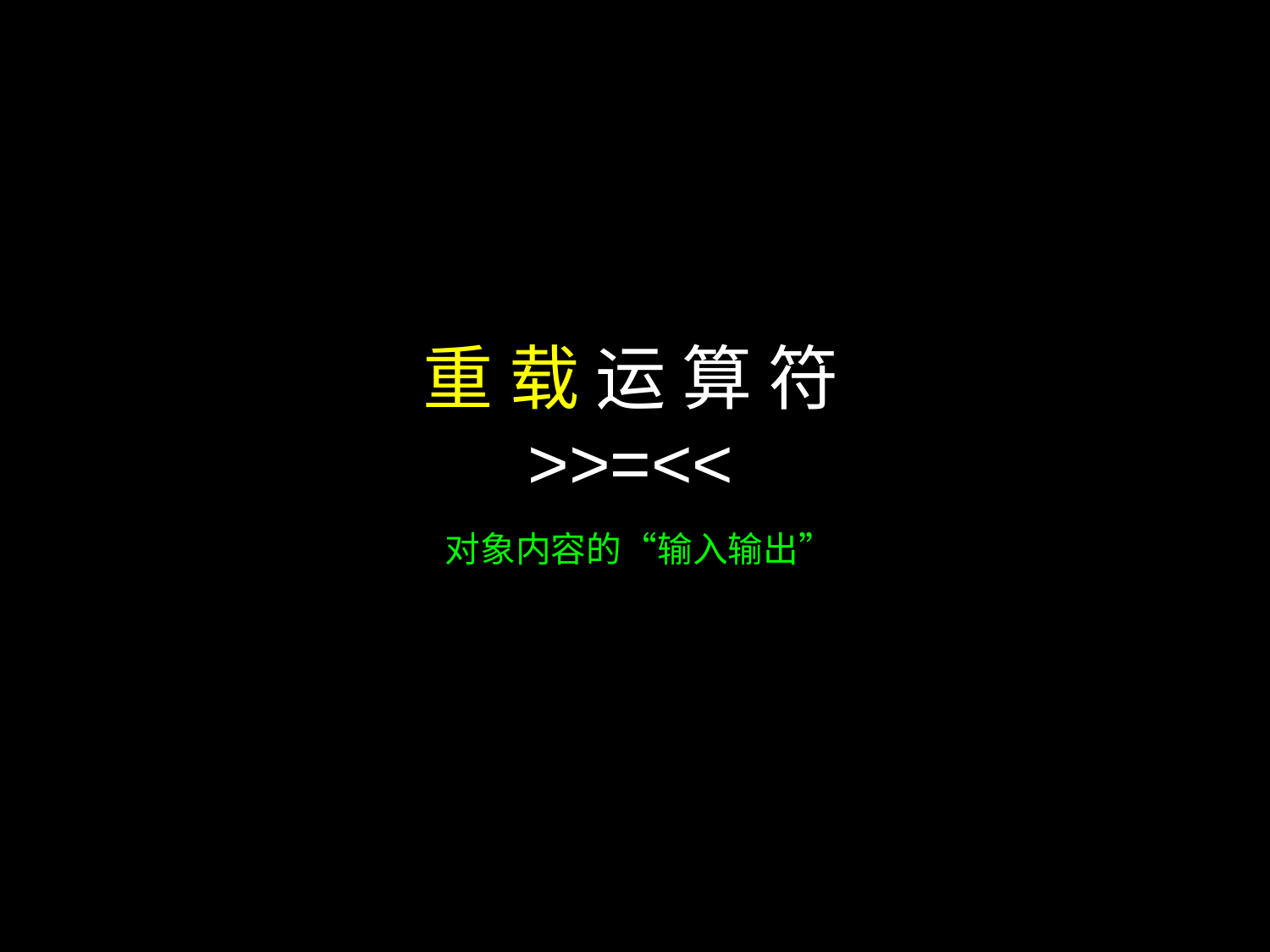

重 载 运 算 符
>>=<<
对象内容的“输入输出”